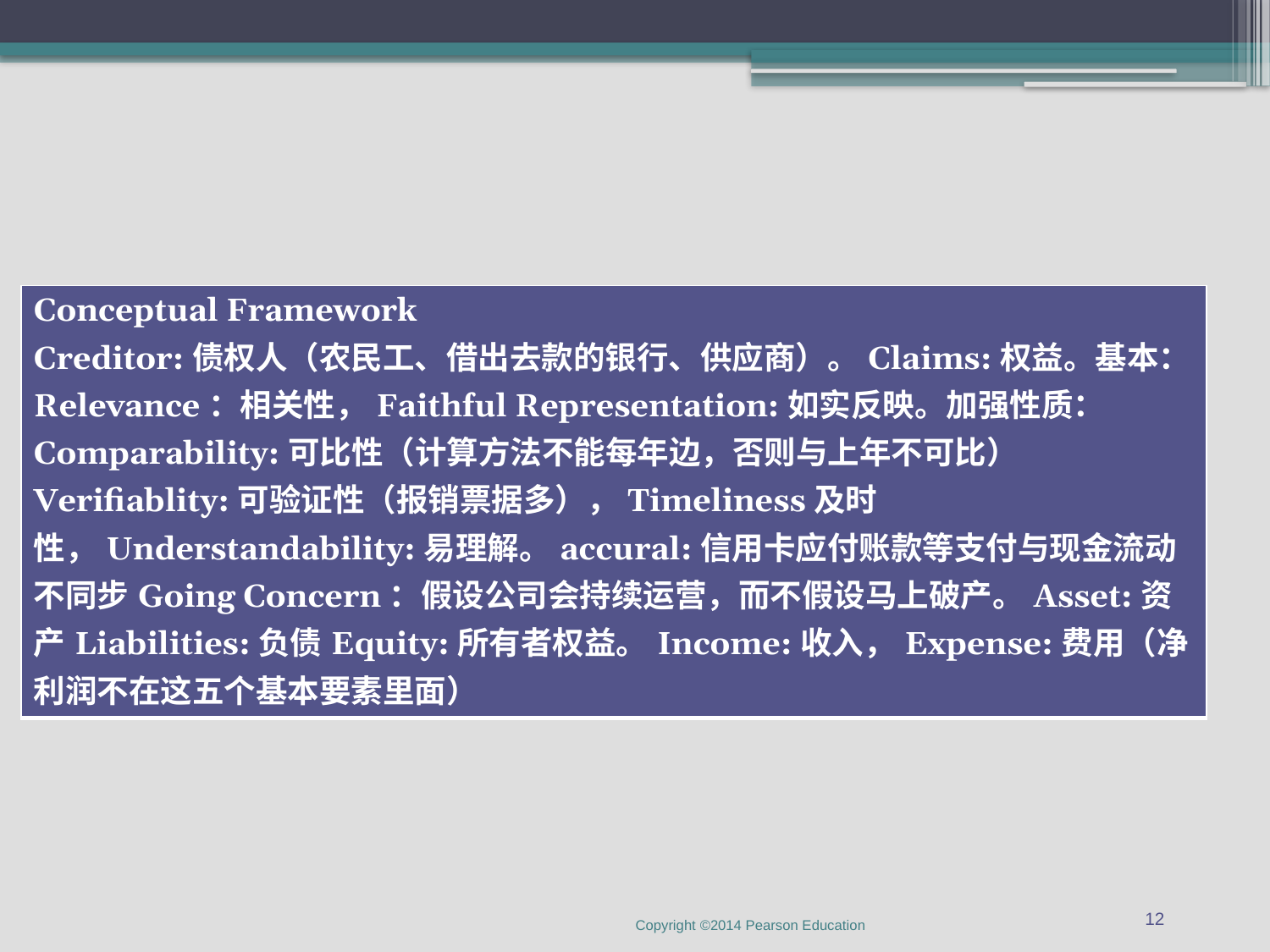

| Conceptual Framework Creditor:债权人（农民工、借出去款的银行、供应商）。Claims:权益。基本：Relevance：相关性，Faithful Representation:如实反映。加强性质：Comparability:可比性（计算方法不能每年边，否则与上年不可比） Verifiablity:可验证性（报销票据多），Timeliness及时性，Understandability:易理解。accural:信用卡应付账款等支付与现金流动不同步Going Concern：假设公司会持续运营，而不假设马上破产。Asset:资产Liabilities:负债Equity:所有者权益。Income:收入，Expense:费用（净利润不在这五个基本要素里面） |
| --- |
12
Copyright ©2014 Pearson Education